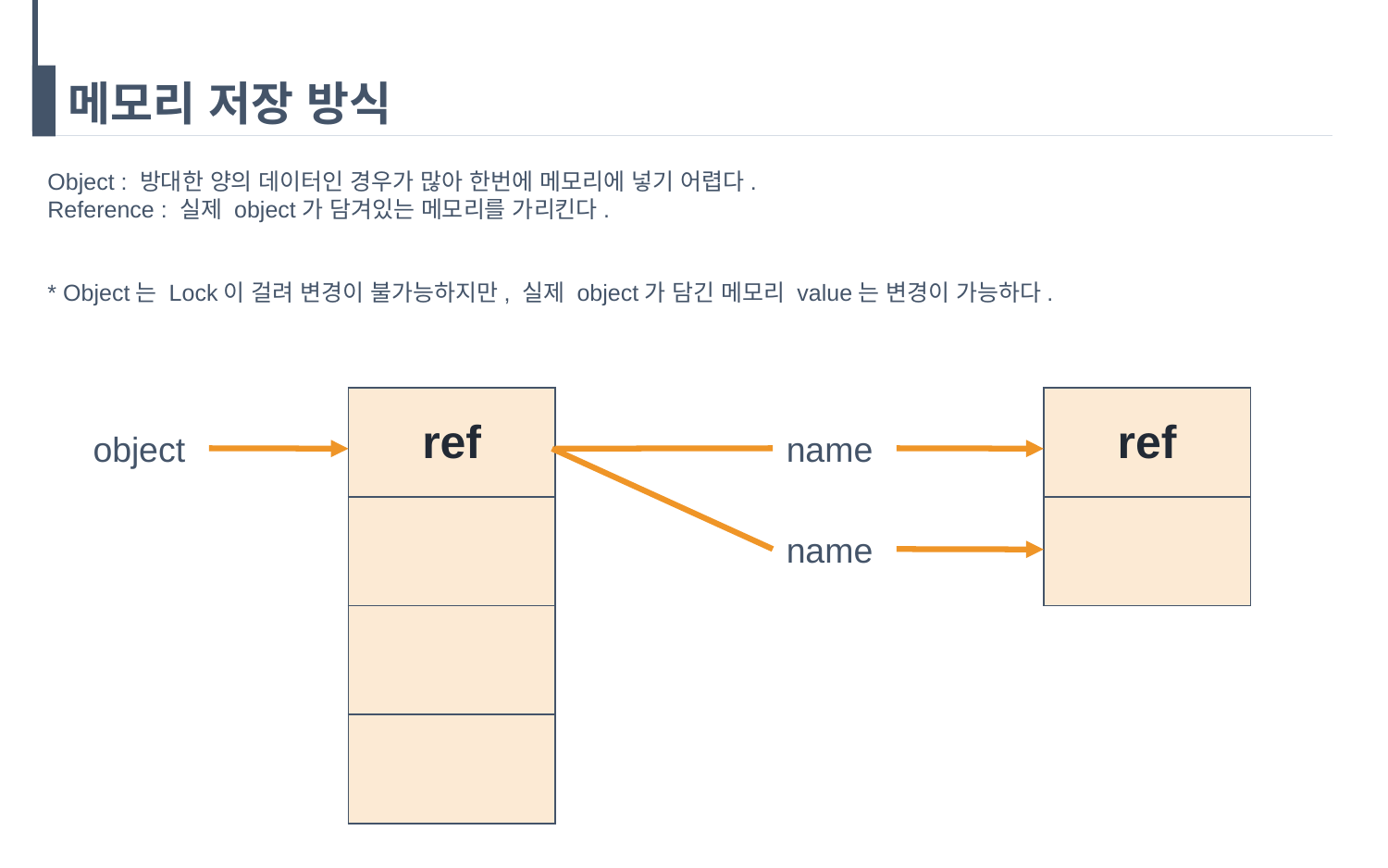

# 메모리 저장 방식
Object : 방대한 양의 데이터인 경우가 많아 한번에 메모리에 넣기 어렵다.
Reference : 실제 object가 담겨있는 메모리를 가리킨다.

* Object는 Lock이 걸려 변경이 불가능하지만, 실제 object가 담긴 메모리 value는 변경이 가능하다.

| ref |
| --- |
|  |
|  |
|  |
| ref |
| --- |
|  |
object
name
name